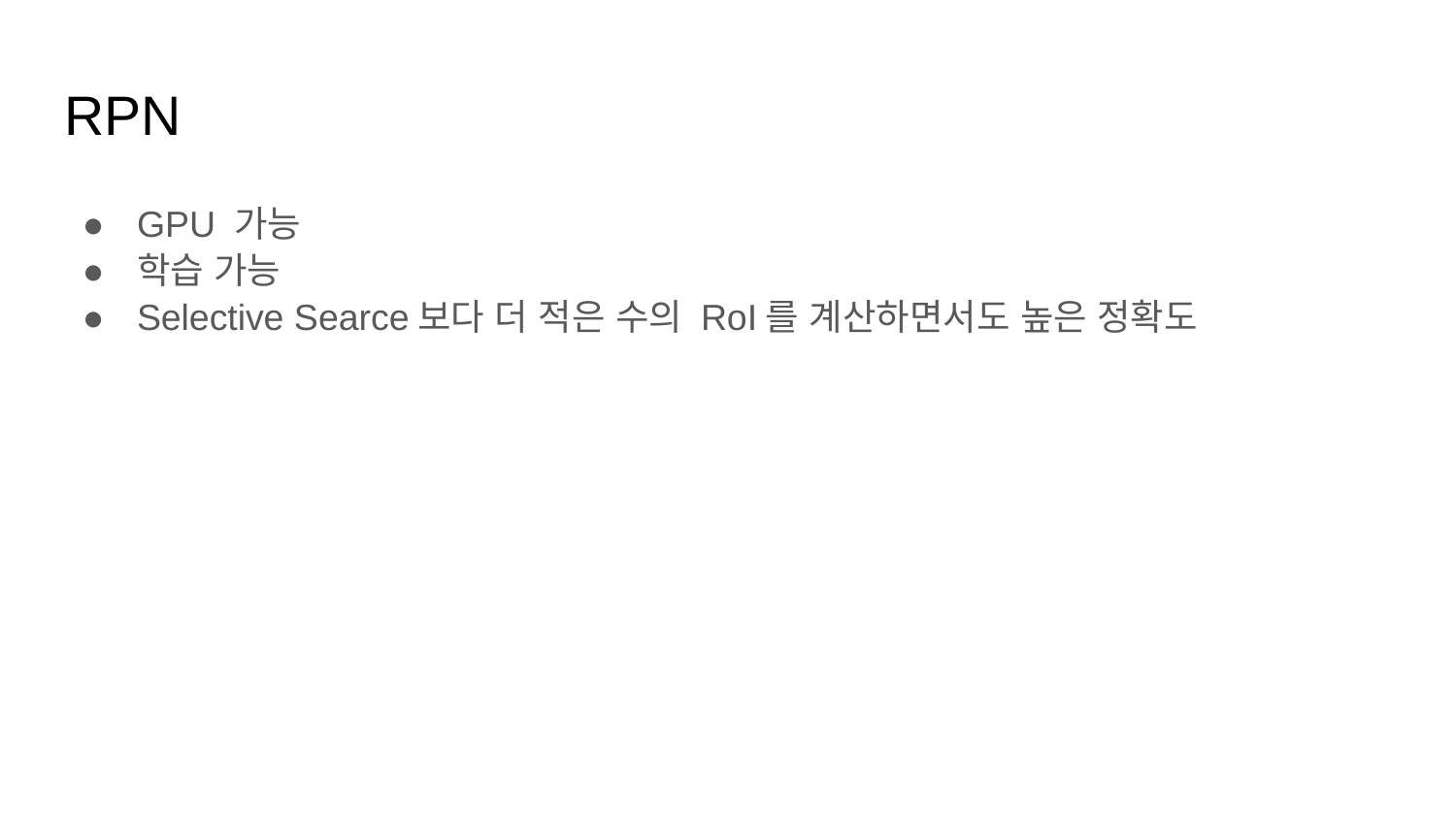

# RPN
GPU 가능
학습 가능
Selective Searce보다 더 적은 수의 RoI를 계산하면서도 높은 정확도